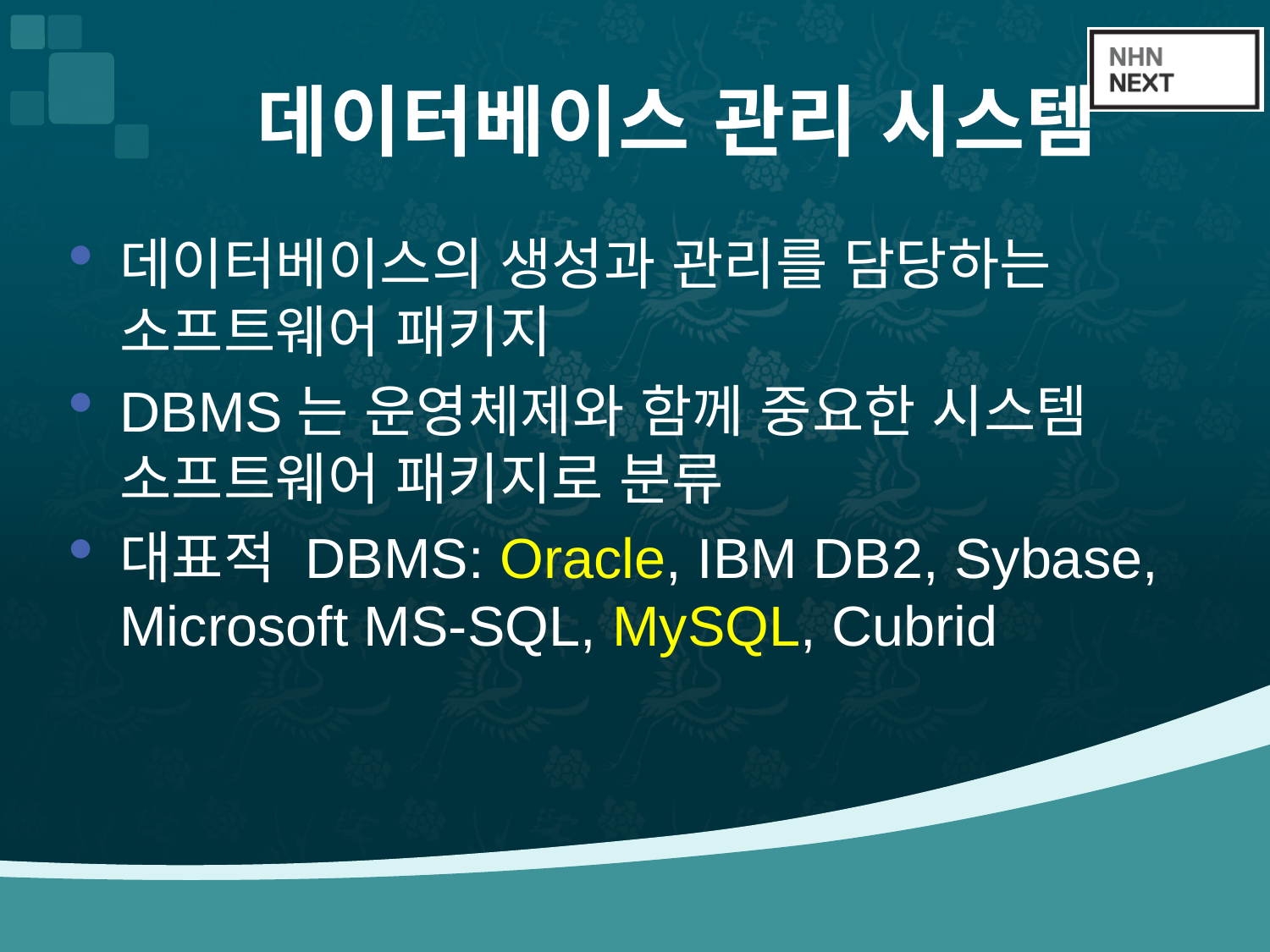

# 데이터베이스 관리 시스템
데이터베이스의 생성과 관리를 담당하는 소프트웨어 패키지
DBMS는 운영체제와 함께 중요한 시스템 소프트웨어 패키지로 분류
대표적 DBMS: Oracle, IBM DB2, Sybase, Microsoft MS-SQL, MySQL, Cubrid